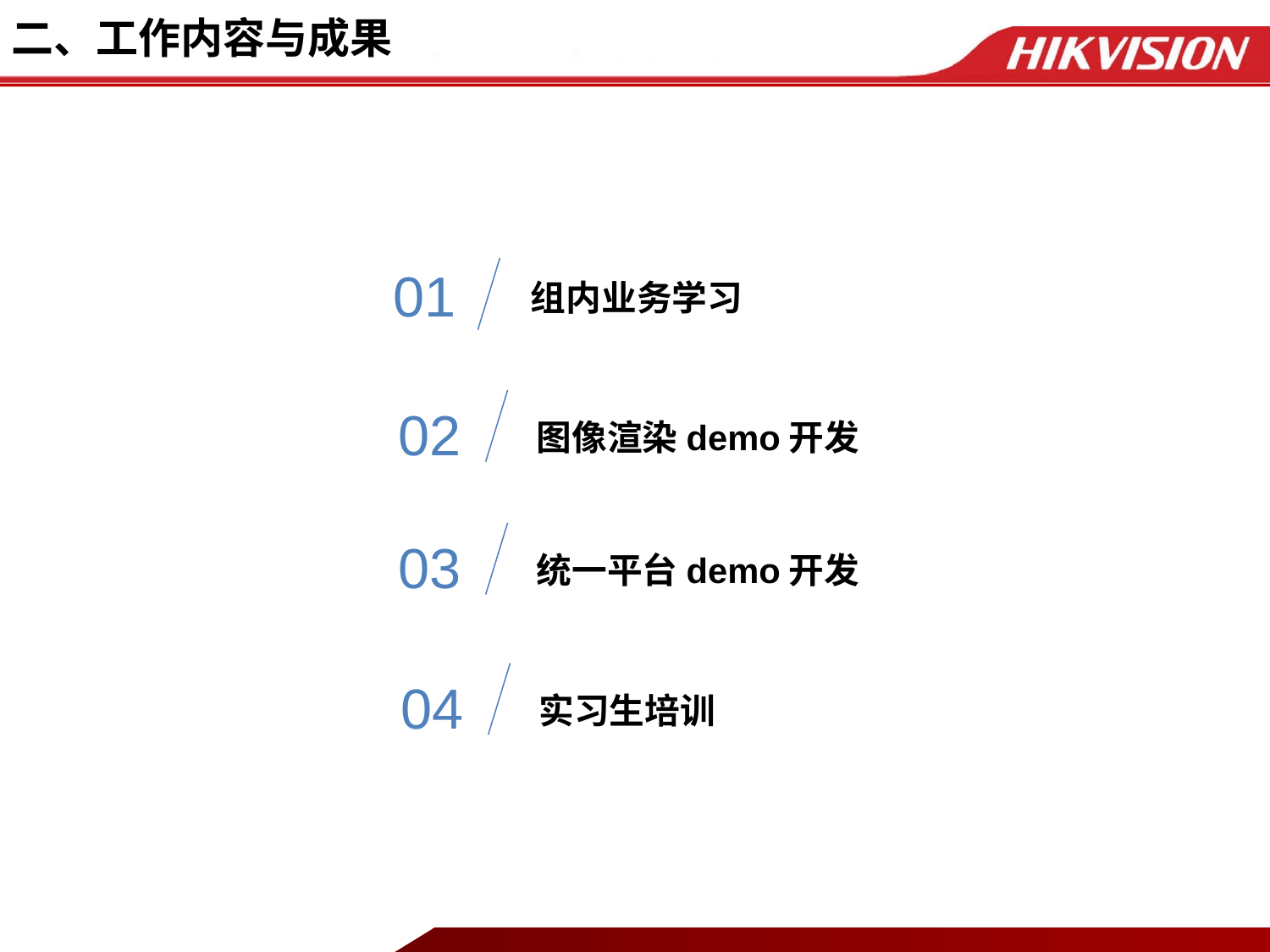

# 二、工作内容与成果
组内业务学习
01
图像渲染demo开发
02
统一平台demo开发
03
实习生培训
04